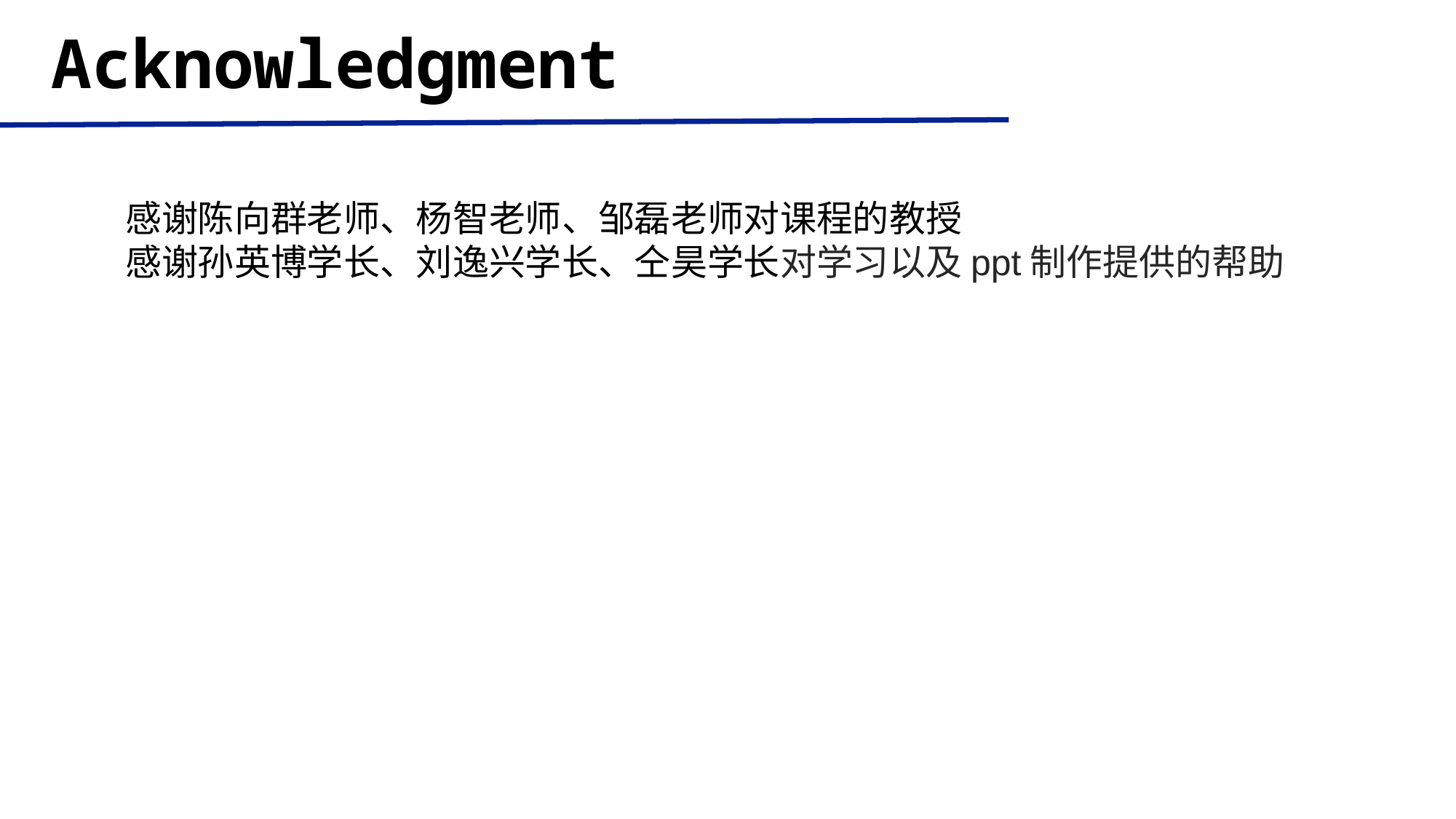

# Acknowledgment
感谢陈向群老师、杨智老师、邹磊老师对课程的教授
感谢孙英博学长、刘逸兴学长、仝昊学长对学习以及ppt制作提供的帮助